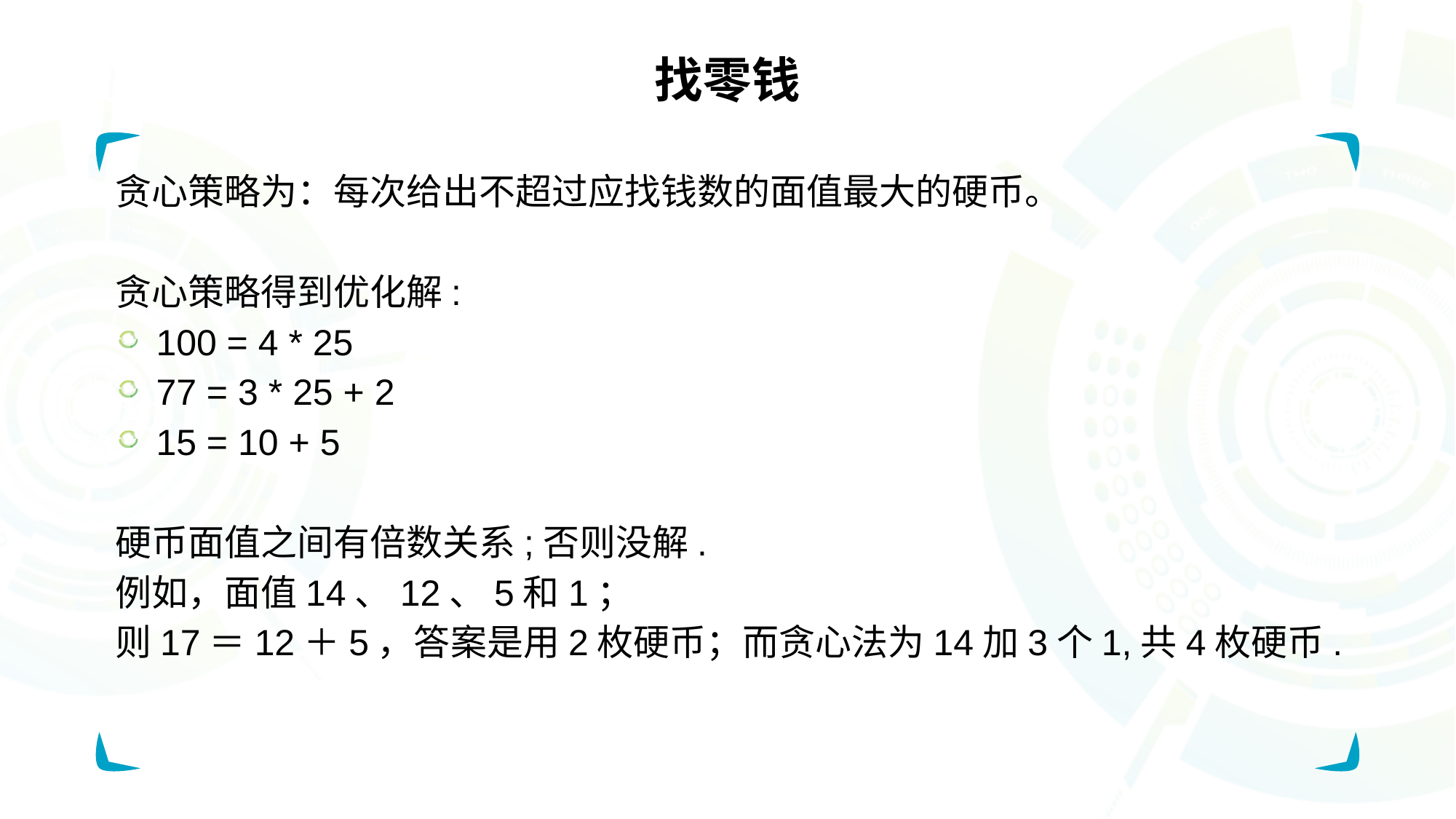

# 找零钱

贪心策略为：每次给出不超过应找钱数的面值最大的硬币。

贪心策略得到优化解:
100 = 4 * 25
77 = 3 * 25 + 2
15 = 10 + 5

硬币面值之间有倍数关系;否则没解.
例如，面值14、12、5和1；
则17＝12＋5，答案是用2枚硬币；而贪心法为14加3个1,共4枚硬币.